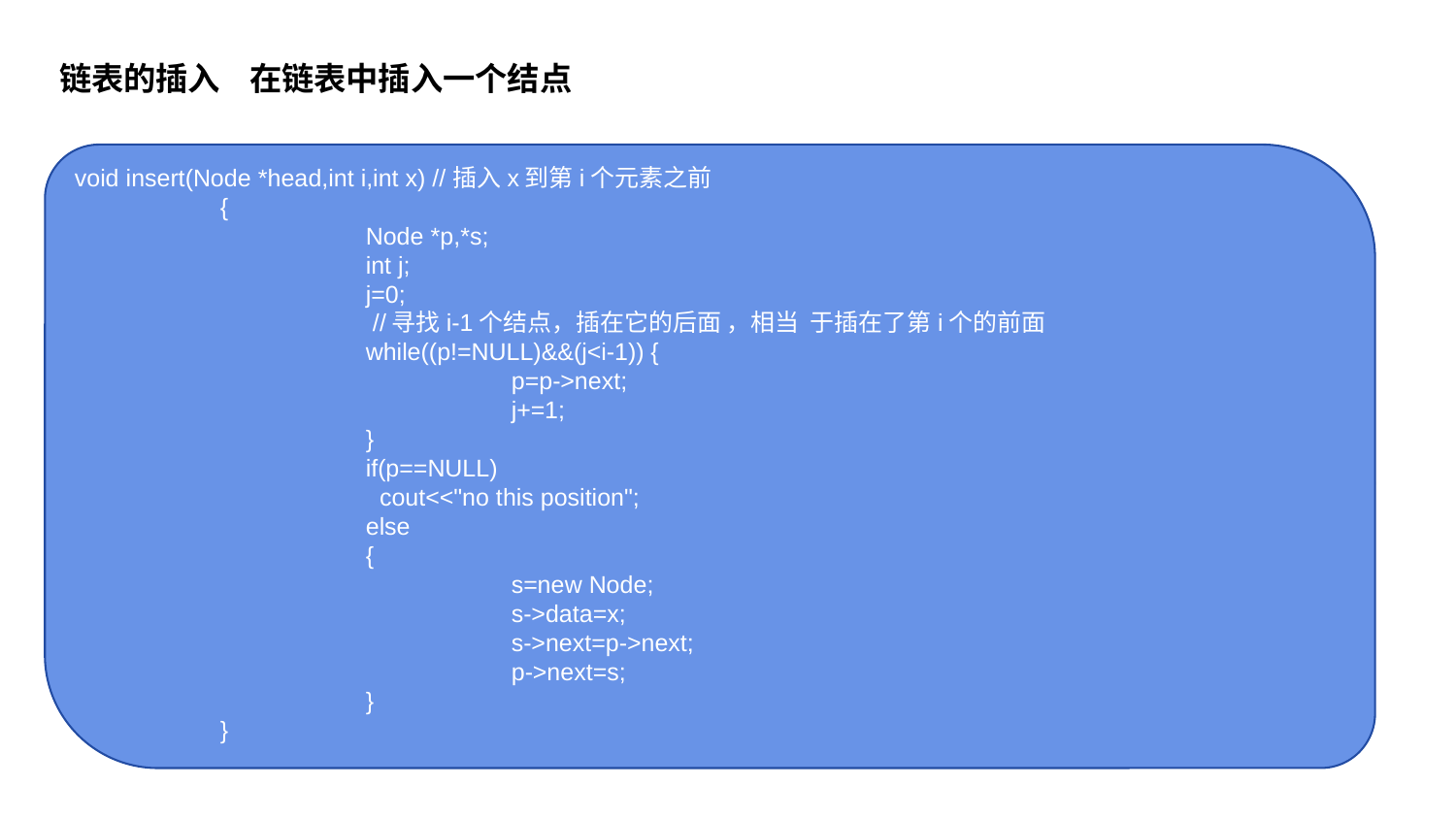

链表的插入    在链表中插入一个结点

void insert(Node *head,int i,int x) //插入x到第i个元素之前
	{
		Node *p,*s;
		int j;
		j=0;
                          	 //寻找i-1个结点，插在它的后面 ，相当  于插在了第i个的前面  		             			while((p!=NULL)&&(j<i-1)) {
			p=p->next;
			j+=1;
		}
		if(p==NULL)
		  cout<<"no this position";
		else
		{
			s=new Node;
			s->data=x;
			s->next=p->next;
			p->next=s;
		}
	}
1
PART  ONE